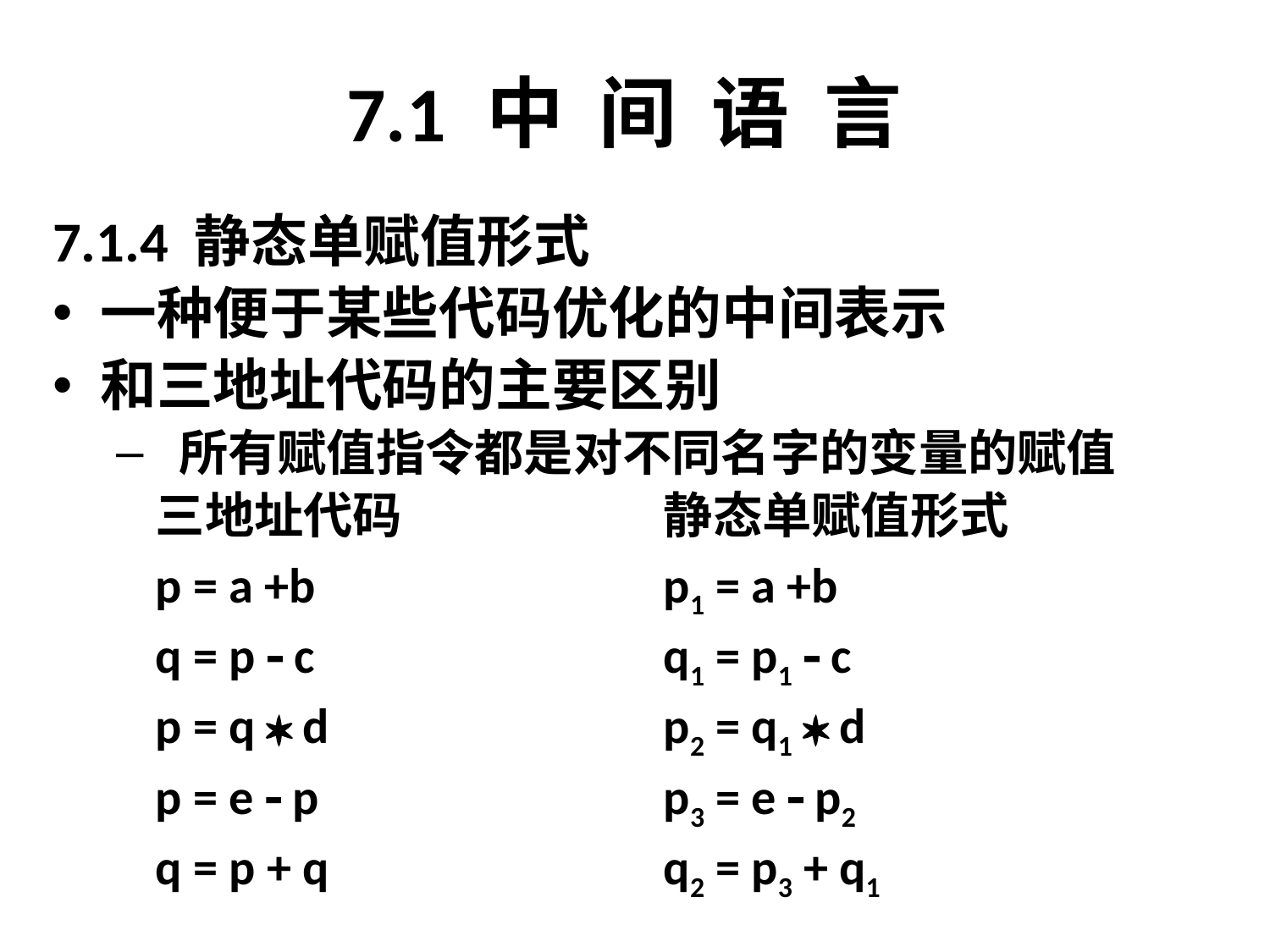

# 7.1 中  间  语  言
7.1.4 静态单赋值形式
一种便于某些代码优化的中间表示
和三地址代码的主要区别
 所有赋值指令都是对不同名字的变量的赋值
	三地址代码			静态单赋值形式
	p = a +b			p1 = a +b
 	q = p − c			q1 = p1 − c
 	p = q ∗ d			p2 = q1 ∗ d
 	p = e − p			p3 = e − p2
 	q = p + q 			q2 = p3 + q1